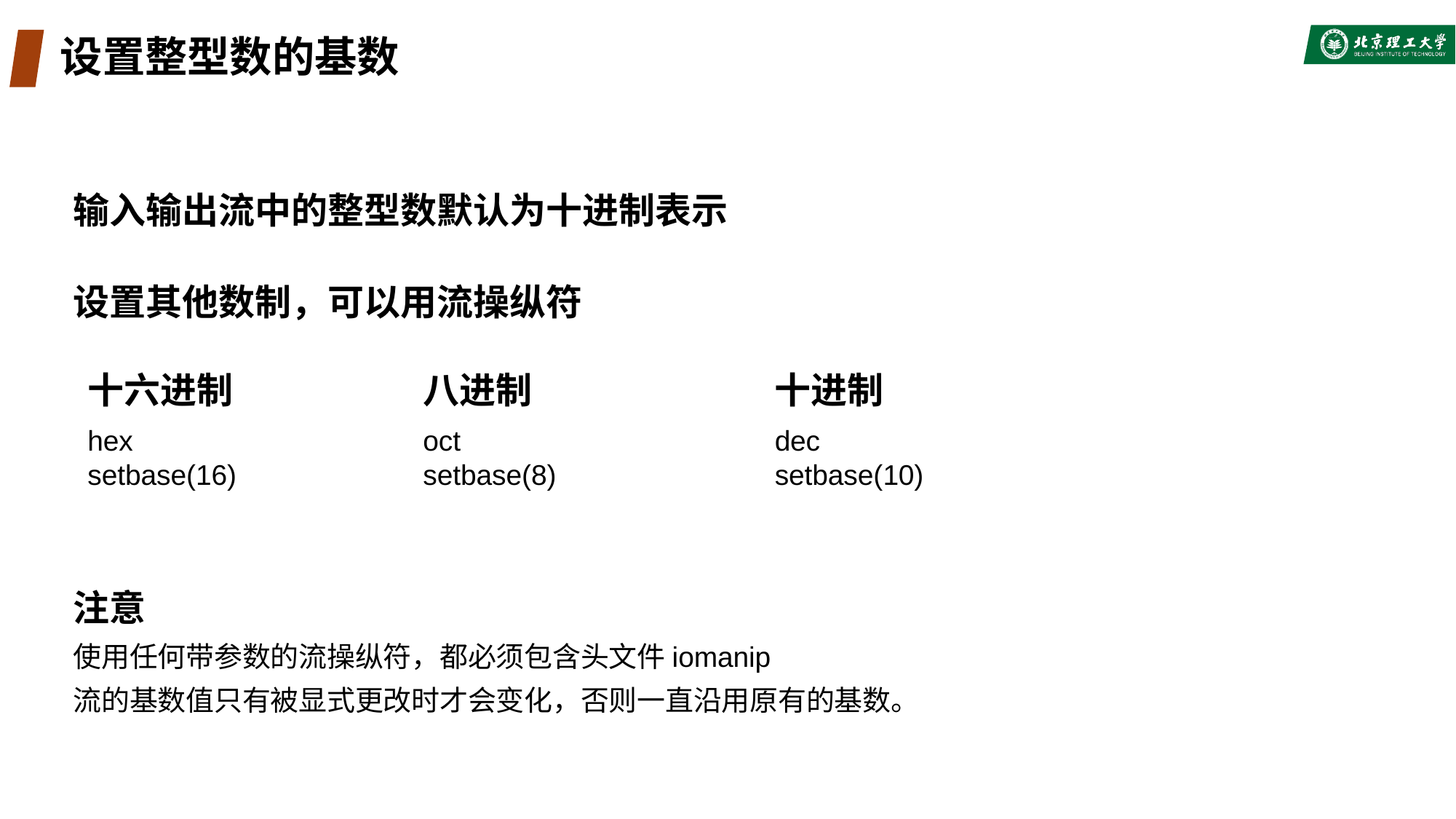

# 设置整型数的基数
输入输出流中的整型数默认为十进制表示
设置其他数制，可以用流操纵符
十六进制
hex
setbase(16)
八进制
oct
setbase(8)
十进制
dec
setbase(10)
注意
使用任何带参数的流操纵符，都必须包含头文件iomanip
流的基数值只有被显式更改时才会变化，否则一直沿用原有的基数。